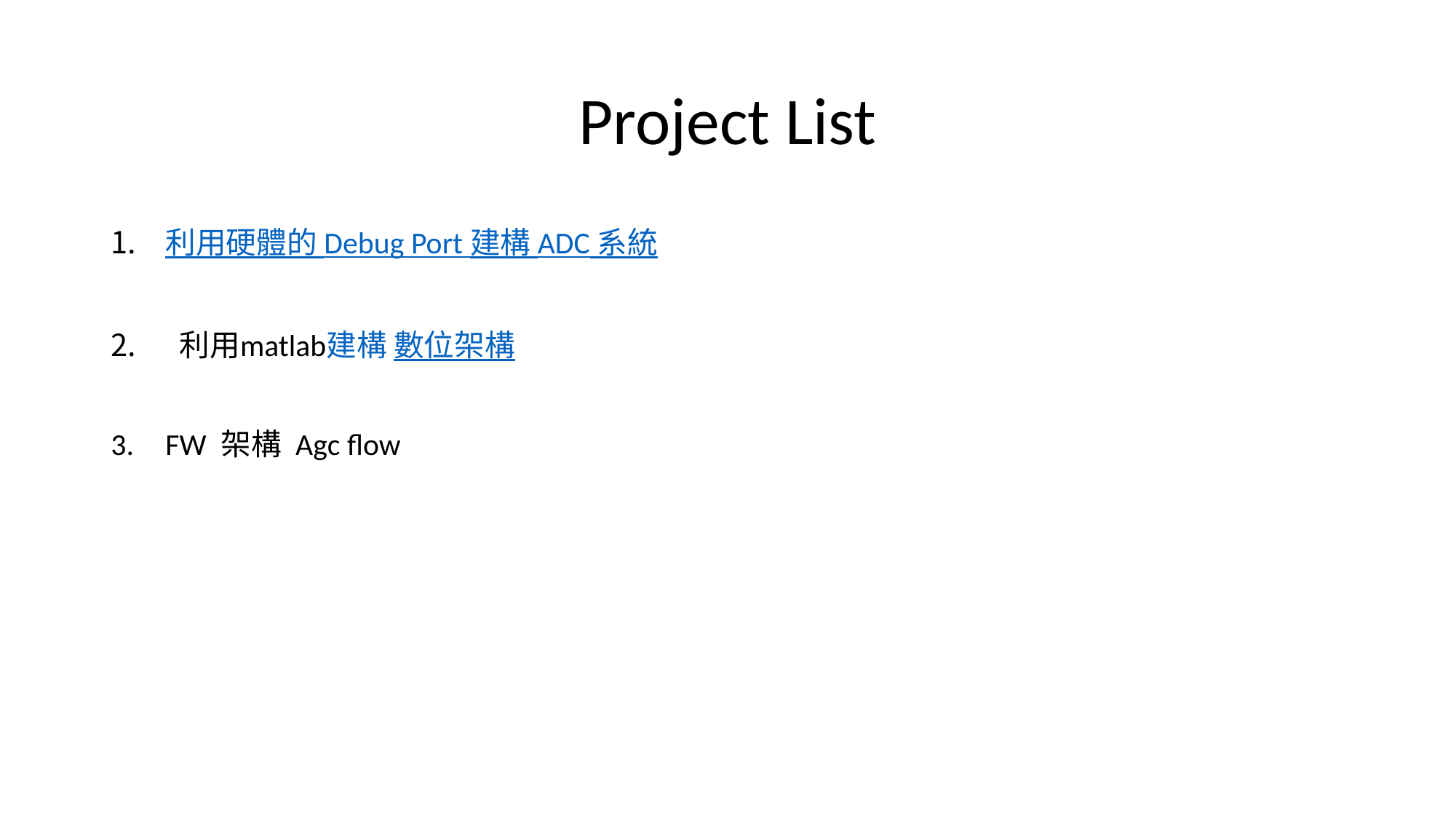

# Project List
利用硬體的 Debug Port 建構 ADC 系統

 利用matlab建構 數位架構

FW 架構 Agc flow